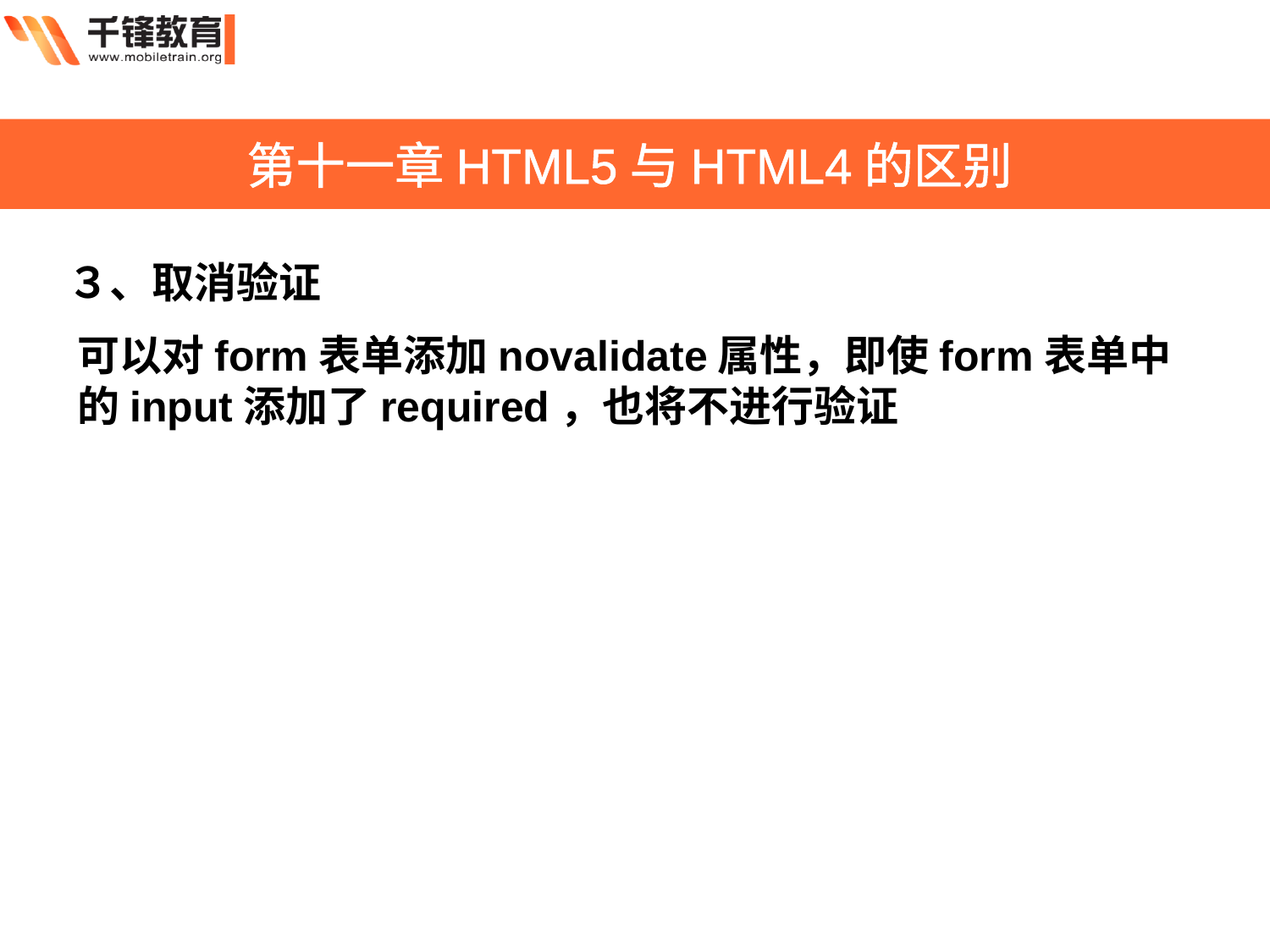

第十一章HTML5与HTML4的区别
３、取消验证
可以对form表单添加novalidate属性，即使form表单中的input添加了required，也将不进行验证